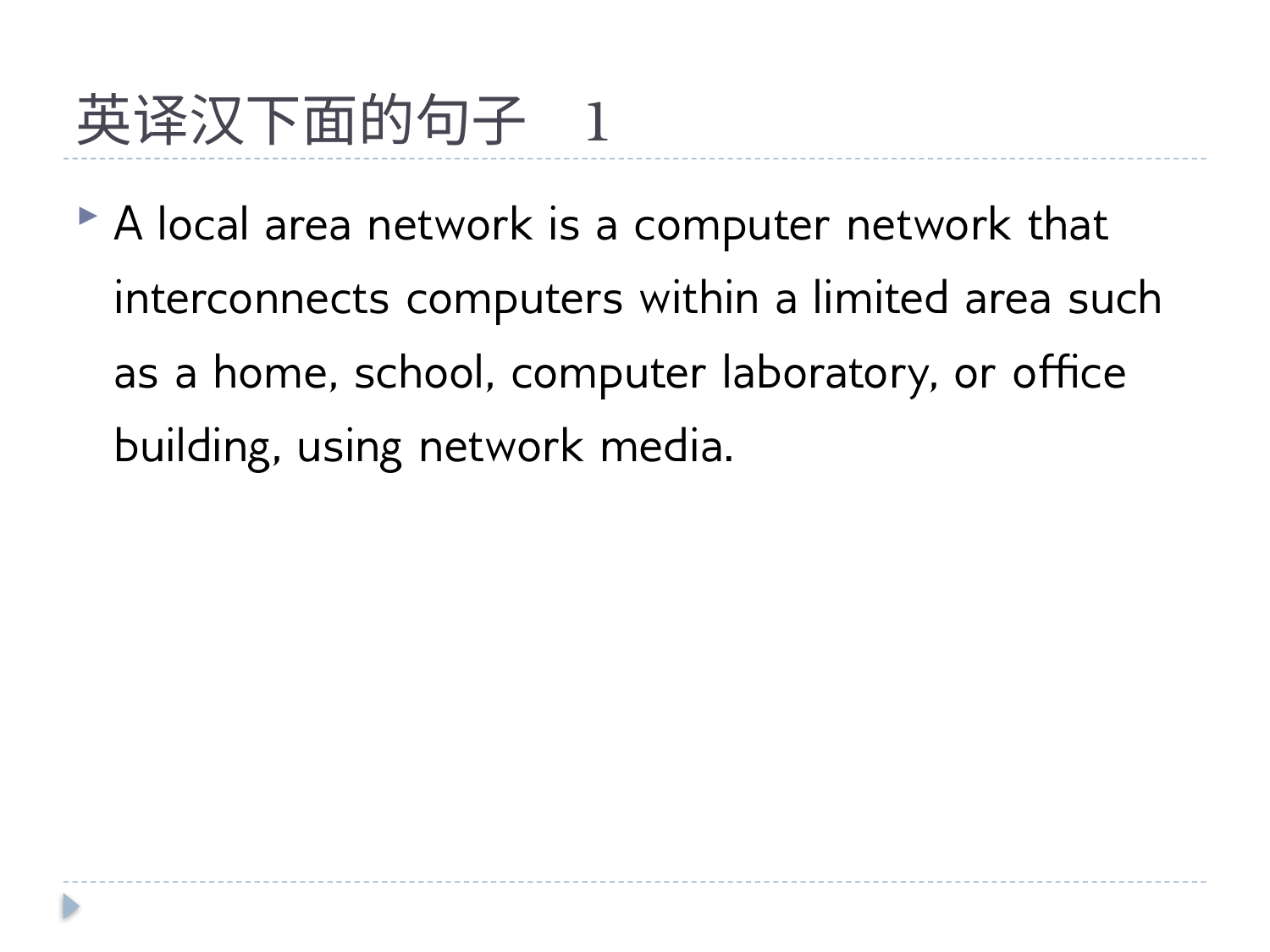

# 英译汉下面的句子   1
A local area network is a computer network that interconnects computers within a limited area such as a home, school, computer laboratory, or office building, using network media.